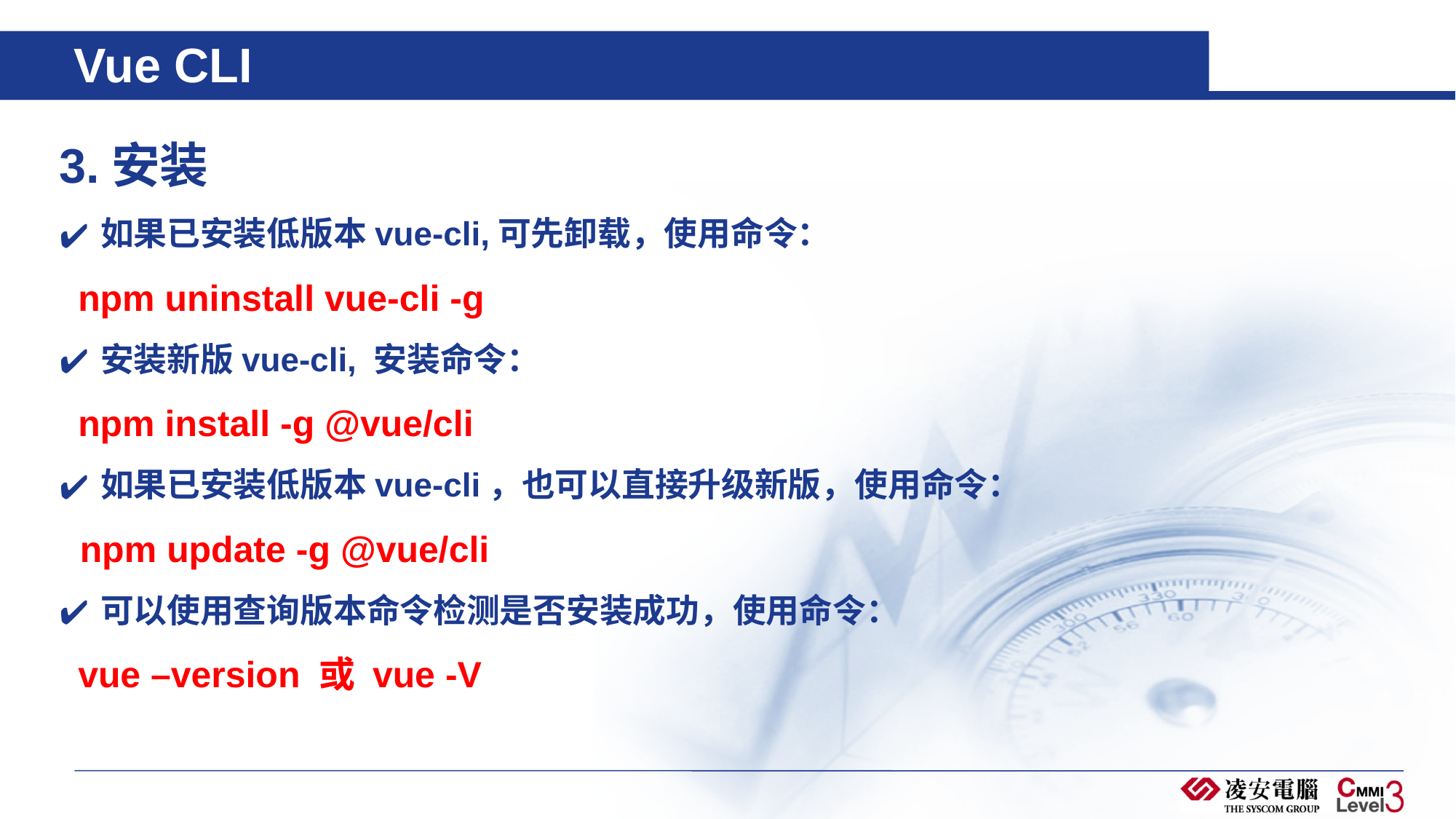

# Vue CLI
3.安装
如果已安装低版本vue-cli,可先卸载，使用命令：
  npm uninstall vue-cli -g
安装新版vue-cli, 安装命令：
  npm install -g @vue/cli
如果已安装低版本vue-cli，也可以直接升级新版，使用命令：
  npm update -g @vue/cli
可以使用查询版本命令检测是否安装成功，使用命令：
  vue –version 或 vue -V